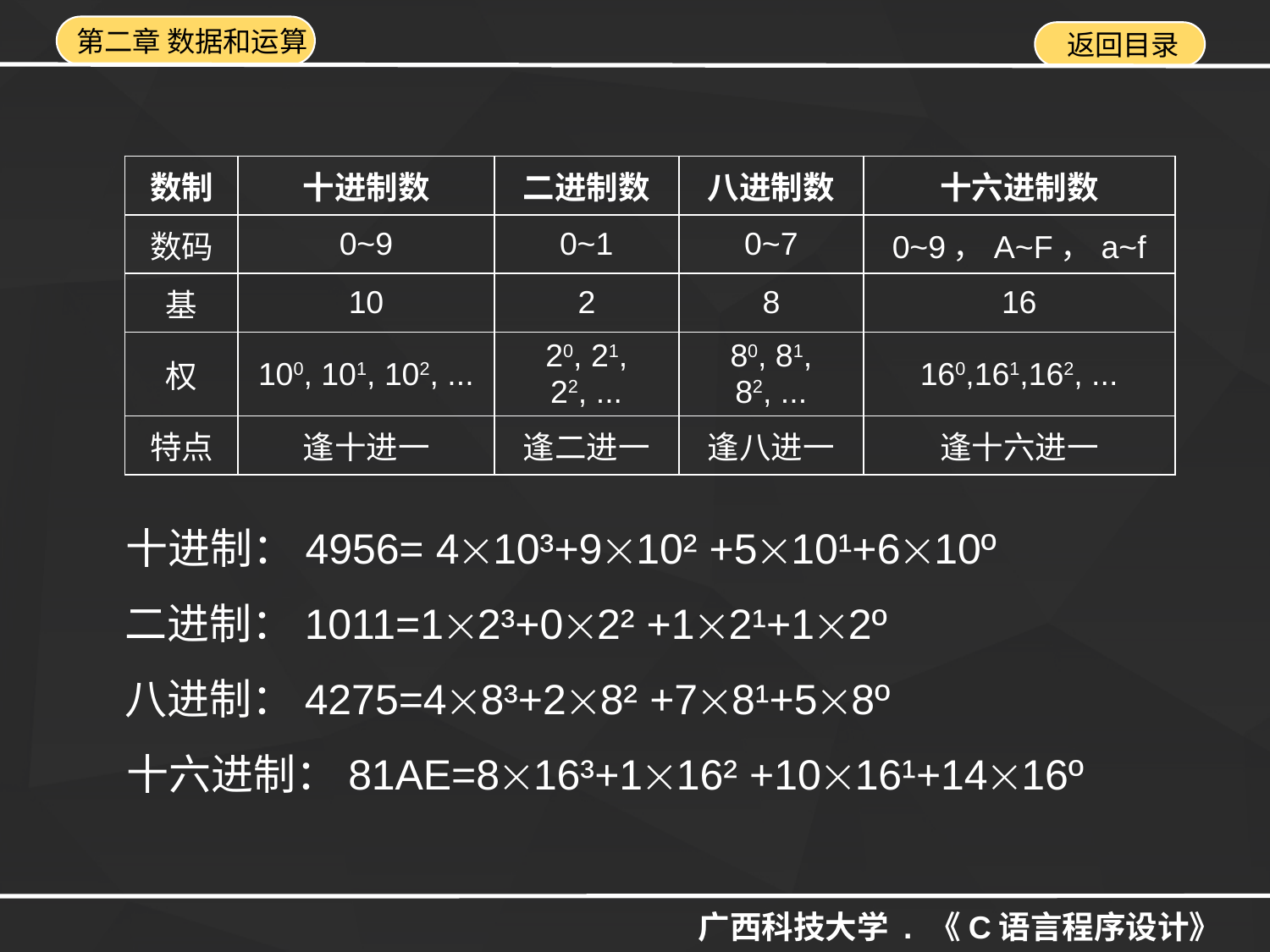

| 数制 | 十进制数 | 二进制数 | 八进制数 | 十六进制数 |
| --- | --- | --- | --- | --- |
| 数码 | 0~9 | 0~1 | 0~7 | 0~9，A~F，a~f |
| 基 | 10 | 2 | 8 | 16 |
| 权 | 100, 101, 102, ... | 20, 21, 22, ... | 80, 81, 82, ... | 160,161,162, ... |
| 特点 | 逢十进一 | 逢二进一 | 逢八进一 | 逢十六进一 |
十进制：4956= 4×10³+9×10² +5×10¹+6×10º
二进制：1011=1×2³+0×2² +1×2¹+1×2º
八进制：4275=4×8³+2×8² +7×8¹+5×8º
十六进制：81AE=8×16³+1×16² +10×16¹+14×16º